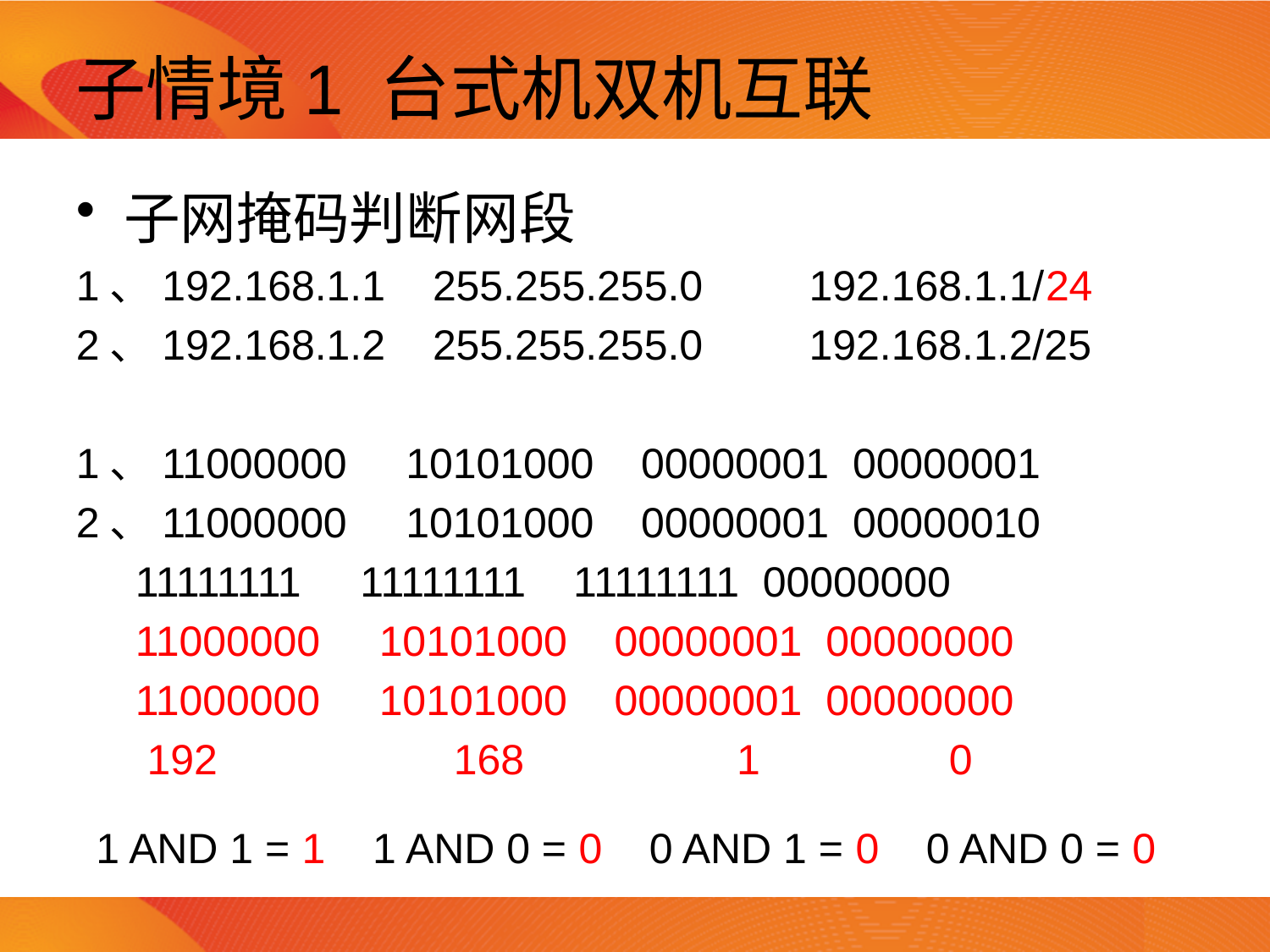

# 子情境1 台式机双机互联
子网掩码判断网段
1、192.168.1.1    255.255.255.0         192.168.1.1/24
2、192.168.1.2    255.255.255.0         192.168.1.2/25

1、11000000     10101000    00000001  00000001
2、11000000     10101000    00000001  00000010
     11111111     11111111    11111111  00000000
     11000000     10101000    00000001  00000000
     11000000     10101000    00000001  00000000
      192                    168                  1                0

 1 AND 1 = 1    1 AND 0 = 0    0 AND 1 = 0    0 AND 0 = 0